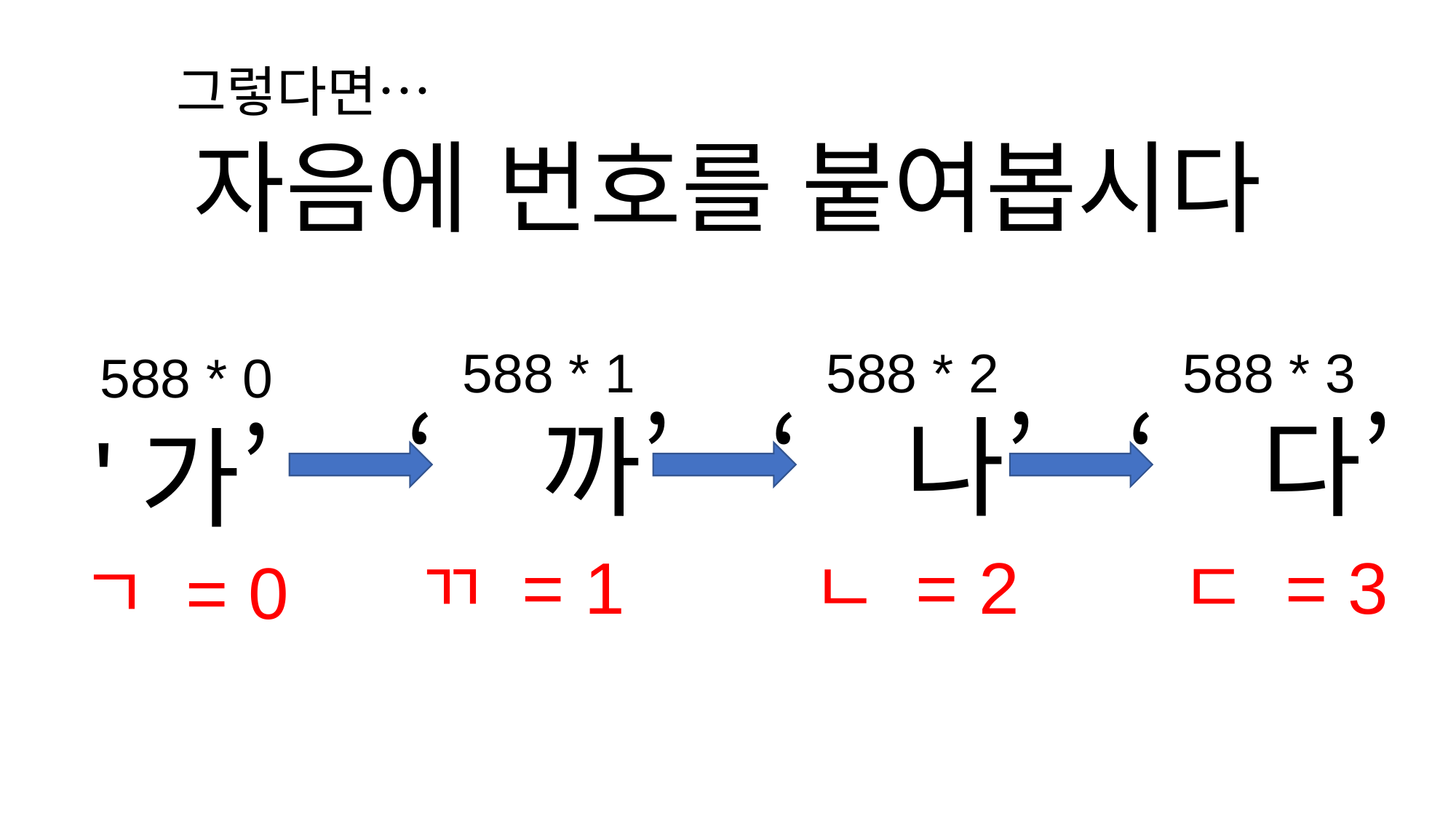

그렇다면…
# 자음에 번호를 붙여봅시다
588 * 1
588 * 2
588 * 3
588 * 0
‘까’
‘나’
‘다’
'가’

ㄷ = 3
ㄴ = 2
ㄲ = 1
ㄱ = 0